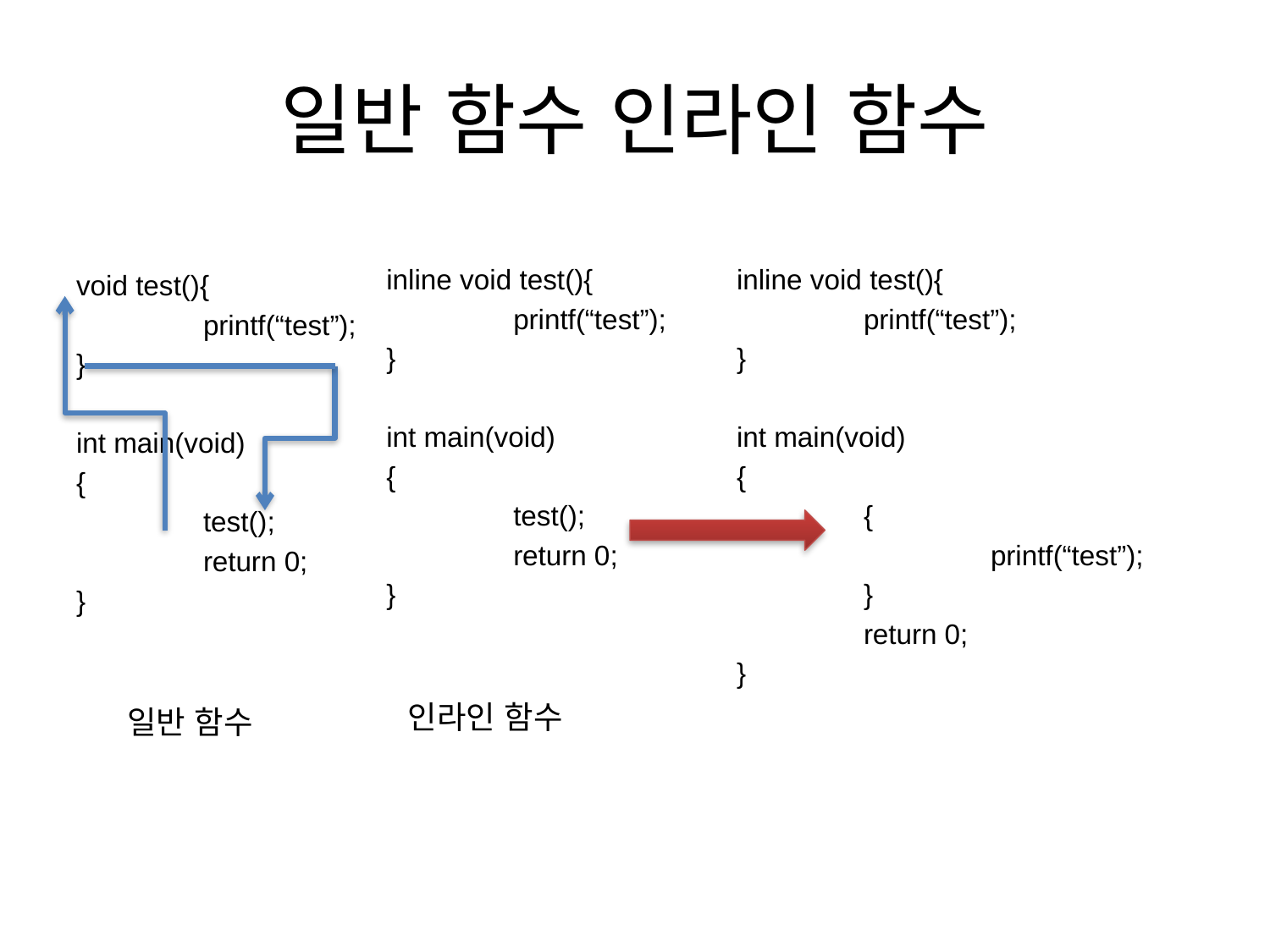

# 일반 함수 인라인 함수

inline void test(){
 	printf(“test”);
}

int main(void)
{
	test();
	return 0;
}

inline void test(){
 	printf(“test”);
}

int main(void)
{
	{
		printf(“test”);
	}
	return 0;
}

void test(){
 	printf(“test”);
}

int main(void)
{
	test();
	return 0;
}

인라인 함수
일반 함수